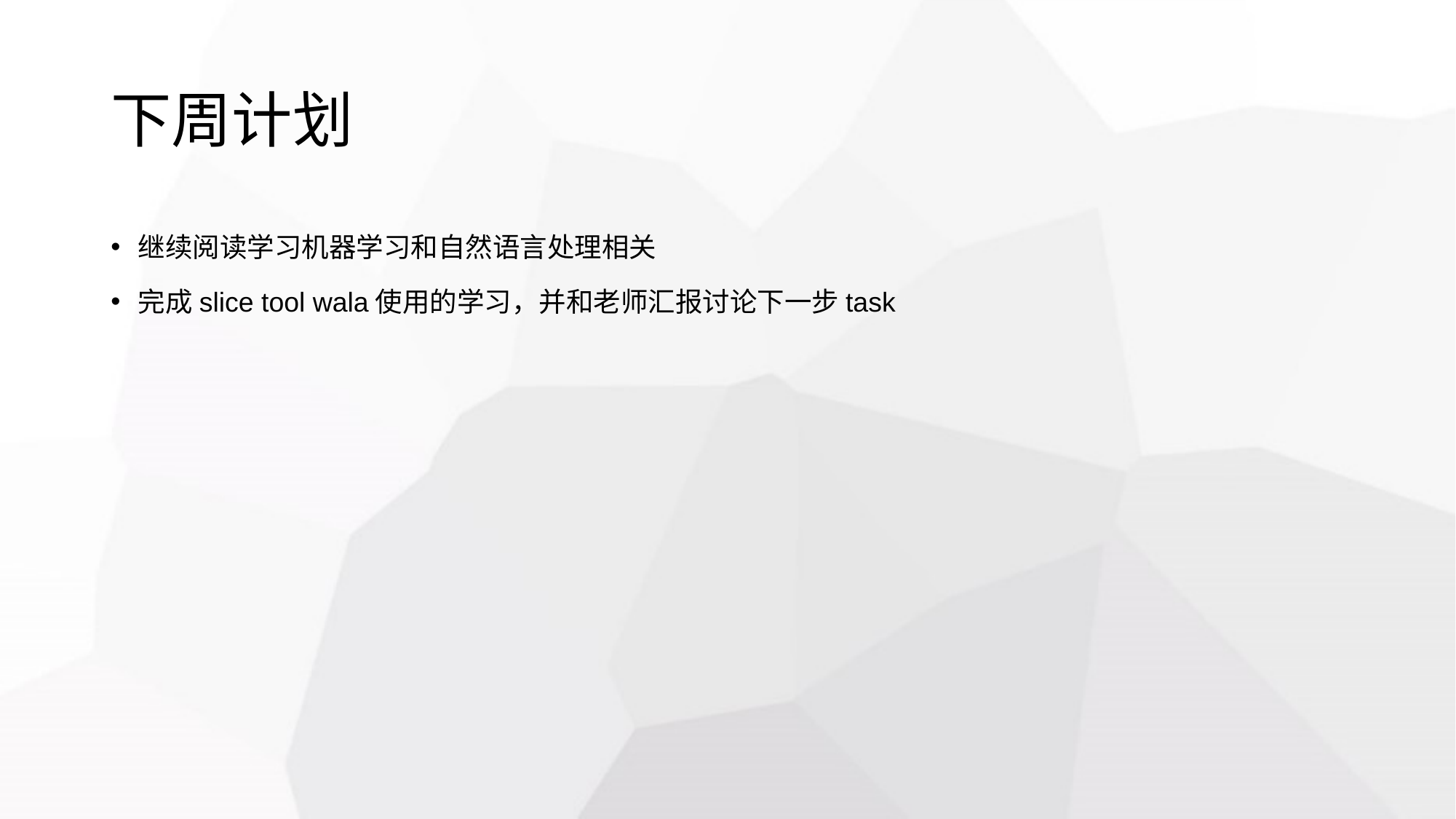

# 下周计划
继续阅读学习机器学习和自然语言处理相关
完成slice tool wala使用的学习，并和老师汇报讨论下一步task